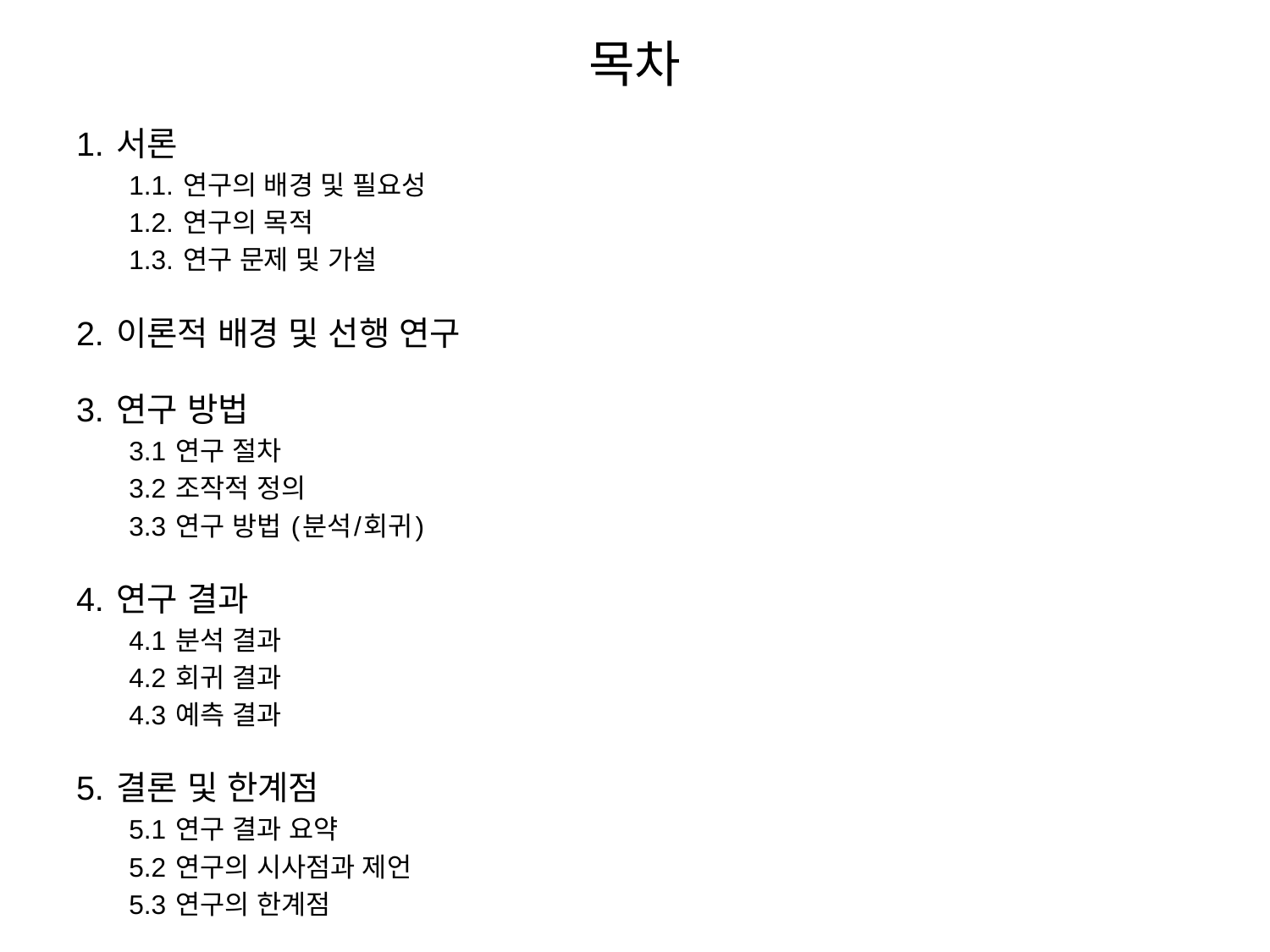

목차

1. 서론
1.1. 연구의 배경 및 필요성
1.2. 연구의 목적
1.3. 연구 문제 및 가설

2. 이론적 배경 및 선행 연구

3. 연구 방법
3.1 연구 절차
3.2 조작적 정의
3.3 연구 방법 (분석/회귀)

4. 연구 결과
4.1 분석 결과
4.2 회귀 결과
4.3 예측 결과

5. 결론 및 한계점
5.1 연구 결과 요약
5.2 연구의 시사점과 제언
5.3 연구의 한계점